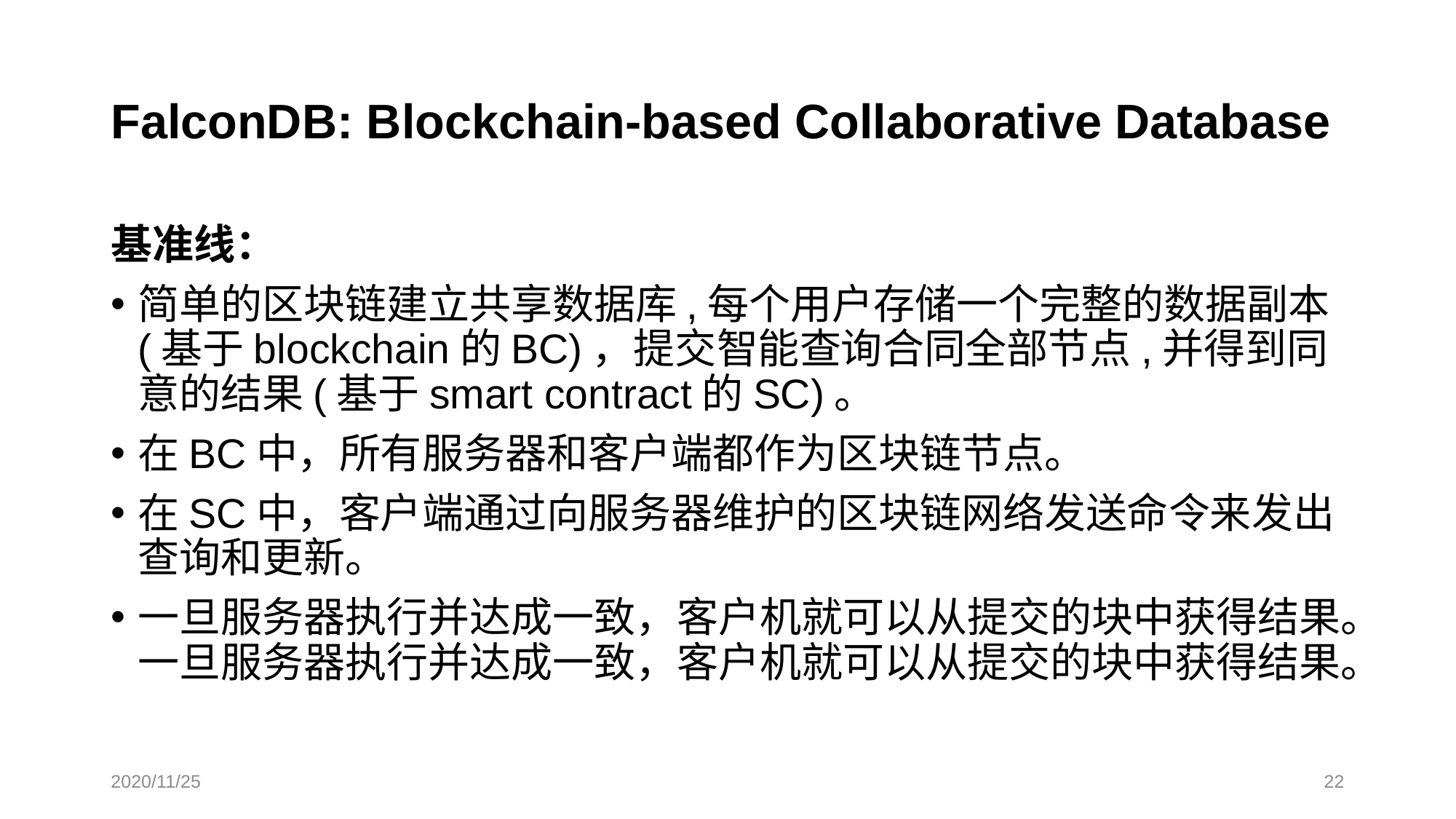

# FalconDB: Blockchain-based Collaborative Database
基准线：
简单的区块链建立共享数据库,每个用户存储一个完整的数据副本(基于blockchain的BC)，提交智能查询合同全部节点,并得到同意的结果(基于smart contract的SC)。
在BC中，所有服务器和客户端都作为区块链节点。
在SC中，客户端通过向服务器维护的区块链网络发送命令来发出查询和更新。
一旦服务器执行并达成一致，客户机就可以从提交的块中获得结果。一旦服务器执行并达成一致，客户机就可以从提交的块中获得结果。
2020/11/25
22